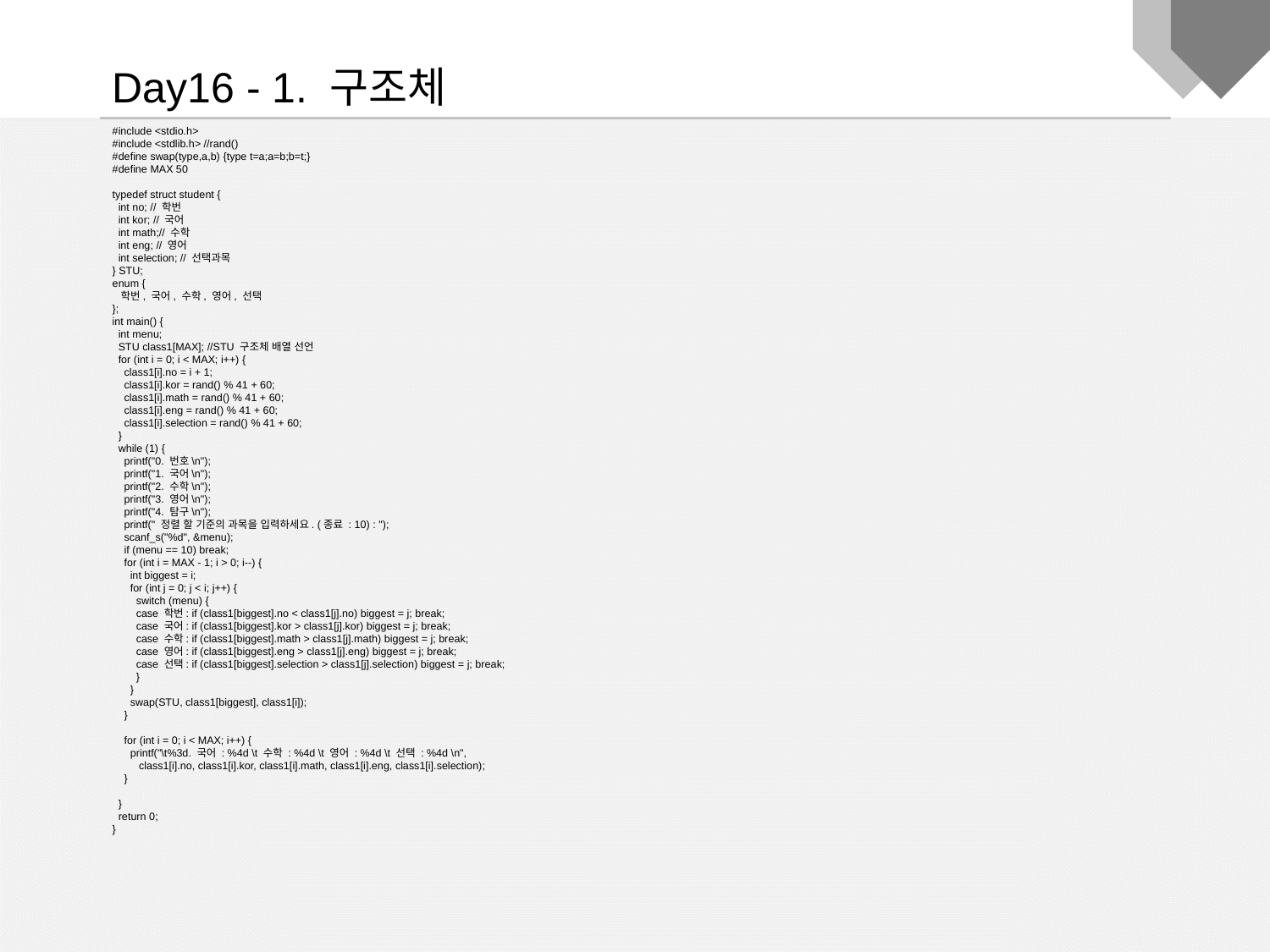

Day16 - 1. 구조체
#include <stdio.h>
#include <stdlib.h> //rand()
#define swap(type,a,b) {type t=a;a=b;b=t;}
#define MAX 50

typedef struct student {
  int no; // 학번
  int kor; // 국어
  int math;// 수학
  int eng; // 영어
  int selection; // 선택과목
} STU;
enum {
  학번, 국어, 수학, 영어, 선택
};
int main() {
  int menu;
  STU class1[MAX]; //STU 구조체 배열 선언
  for (int i = 0; i < MAX; i++) {
    class1[i].no = i + 1;
    class1[i].kor = rand() % 41 + 60;
    class1[i].math = rand() % 41 + 60;
    class1[i].eng = rand() % 41 + 60;
    class1[i].selection = rand() % 41 + 60;
  }
  while (1) {
    printf("0. 번호\n");
    printf("1. 국어\n");
    printf("2. 수학\n");
    printf("3. 영어\n");
    printf("4. 탐구\n");
    printf(" 정렬 할 기준의 과목을 입력하세요. (종료 : 10) : ");
    scanf_s("%d", &menu);
    if (menu == 10) break;
    for (int i = MAX - 1; i > 0; i--) {
      int biggest = i;
      for (int j = 0; j < i; j++) {
        switch (menu) {
        case 학번: if (class1[biggest].no < class1[j].no) biggest = j; break;
        case 국어: if (class1[biggest].kor > class1[j].kor) biggest = j; break;
        case 수학: if (class1[biggest].math > class1[j].math) biggest = j; break;
        case 영어: if (class1[biggest].eng > class1[j].eng) biggest = j; break;
        case 선택: if (class1[biggest].selection > class1[j].selection) biggest = j; break;
        }
      }
      swap(STU, class1[biggest], class1[i]);
    }

    for (int i = 0; i < MAX; i++) {
      printf("\t%3d. 국어 : %4d \t 수학 : %4d \t 영어 : %4d \t 선택 : %4d \n",
         class1[i].no, class1[i].kor, class1[i].math, class1[i].eng, class1[i].selection);
    }

  }
  return 0;
}